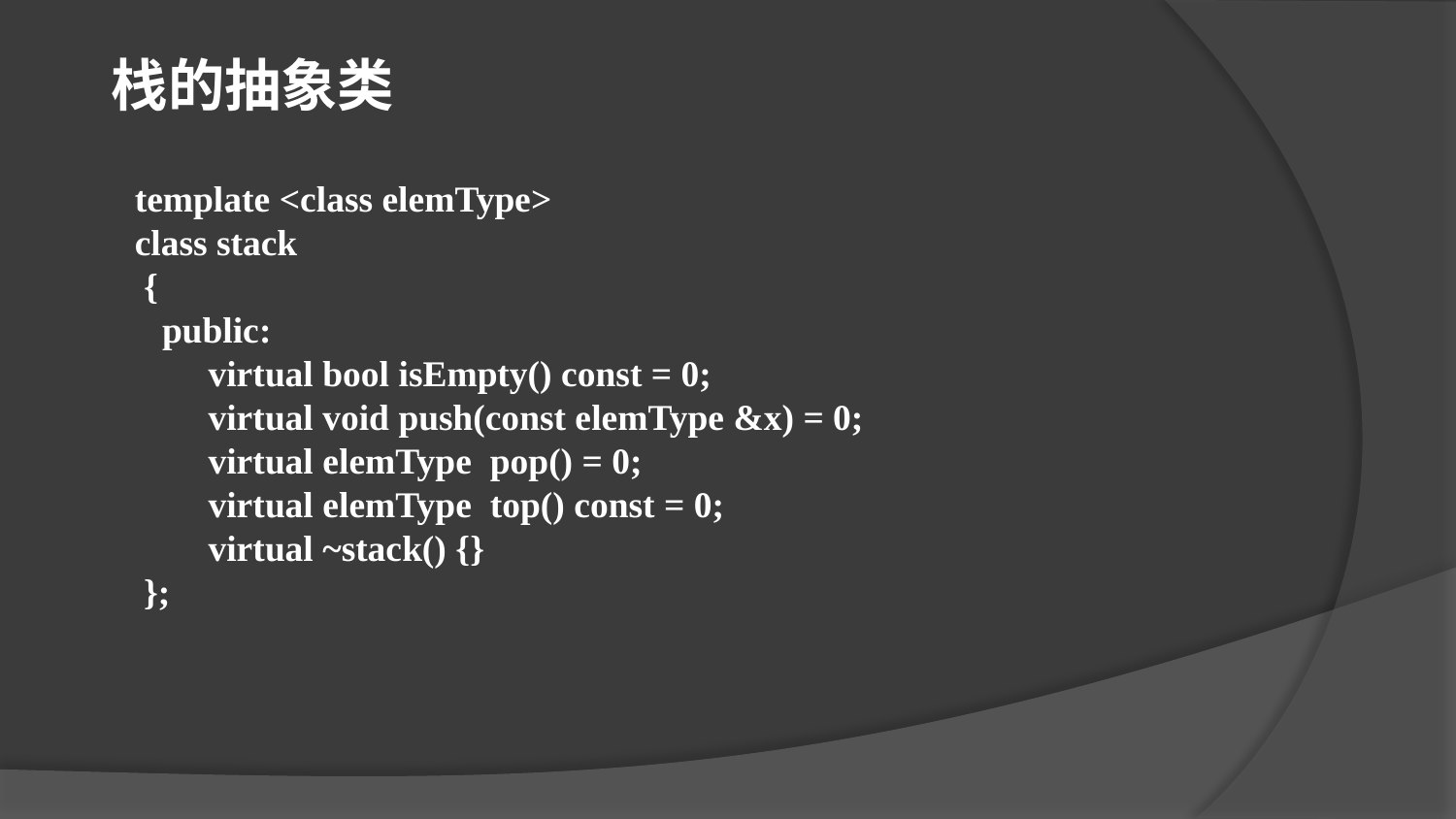

栈的抽象类
template <class elemType>
class stack
 {
   public:
        virtual bool isEmpty() const = 0;
        virtual void push(const elemType &x) = 0;
        virtual elemType  pop() = 0;
        virtual elemType  top() const = 0;
        virtual ~stack() {}
 };